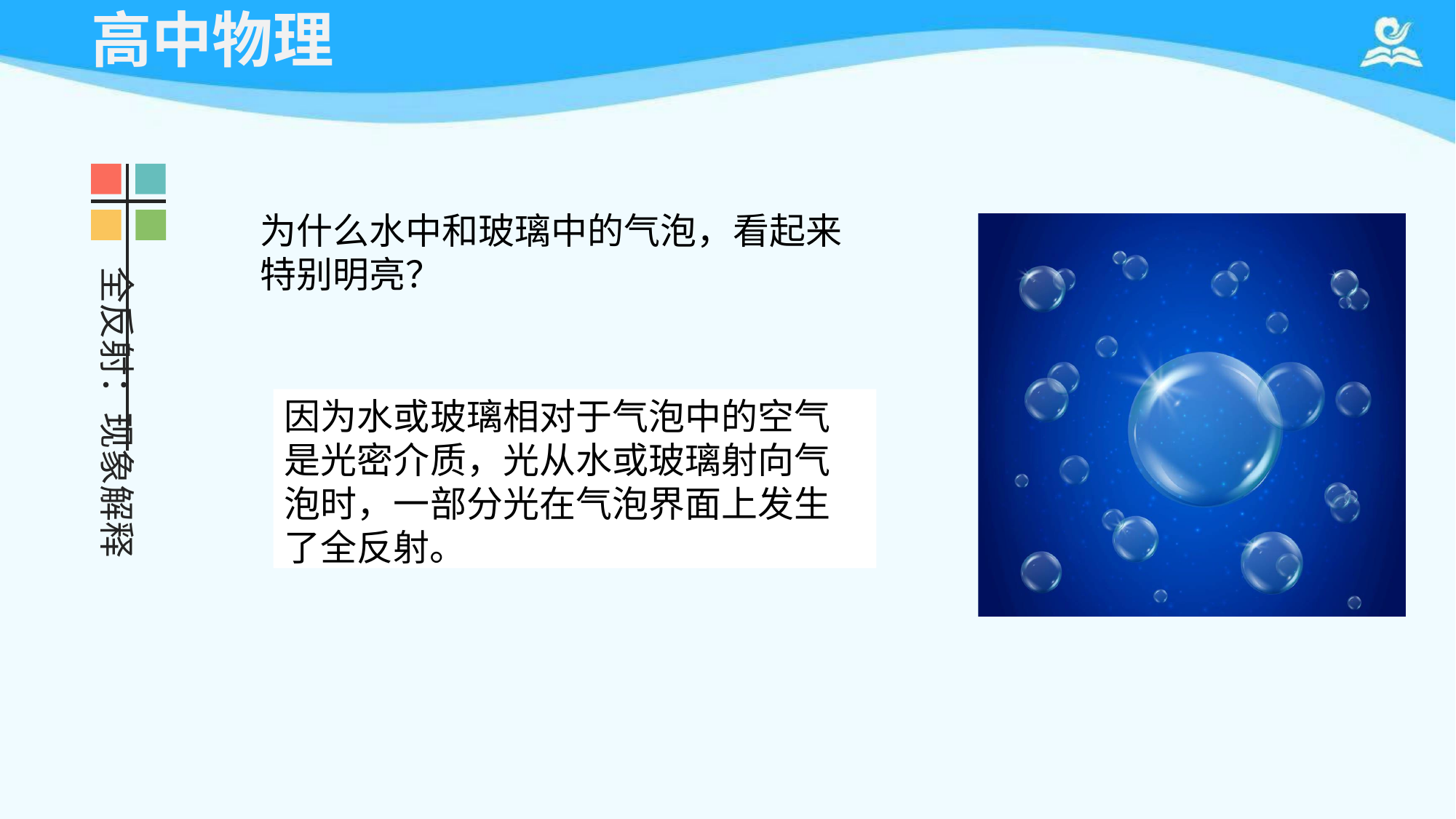

# 高中物理

为什么水中和玻璃中的气泡，看起来 特别明亮？

全反射：现象解释
因为水或玻璃相对于气泡中的空气 是光密介质，光从水或玻璃射向气 泡时，一部分光在气泡界面上发生 了全反射。